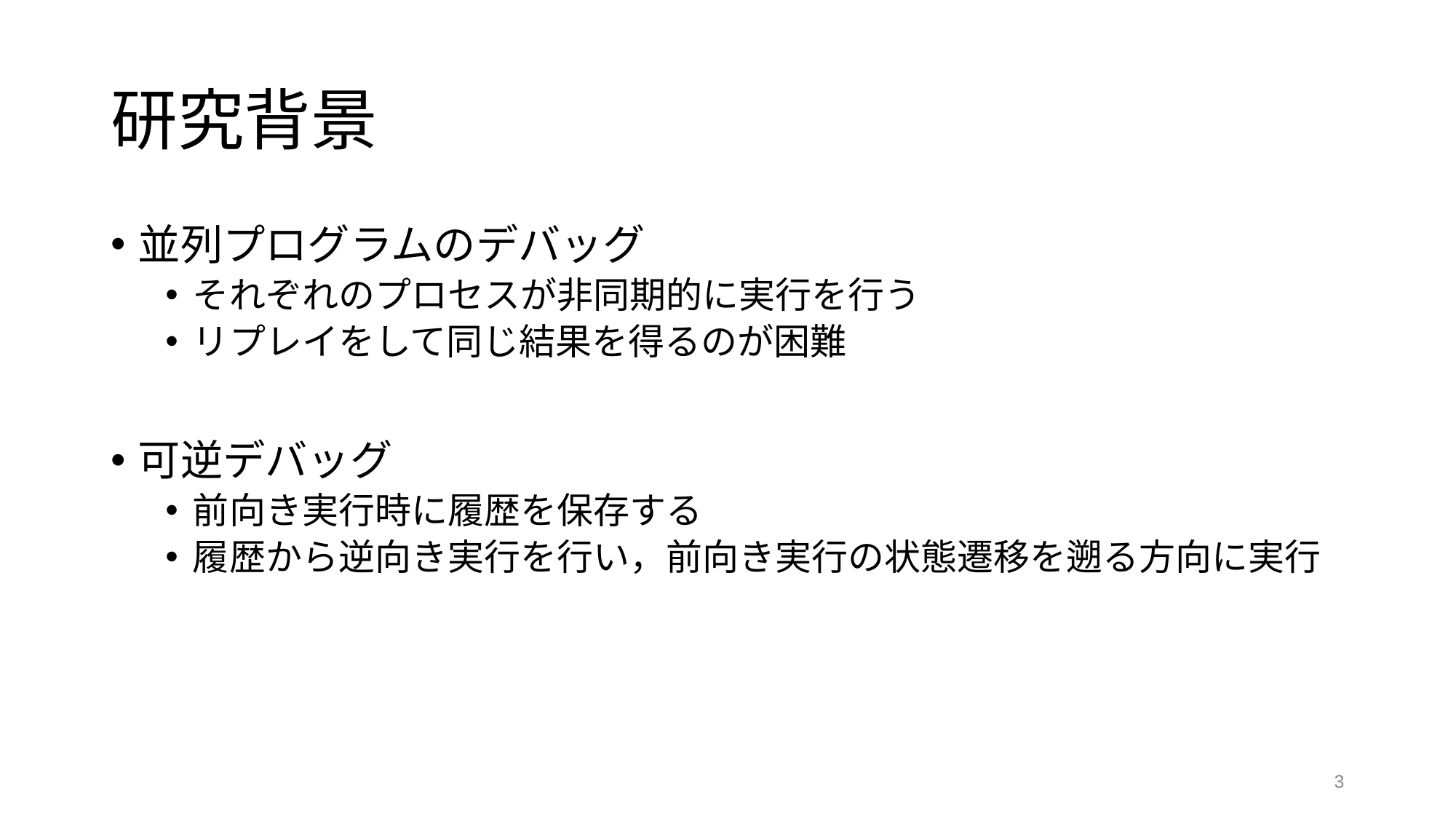

# 研究背景
並列プログラムのデバッグ
それぞれのプロセスが非同期的に実行を行う
リプレイをして同じ結果を得るのが困難

可逆デバッグ
前向き実行時に履歴を保存する
履歴から逆向き実行を行い，前向き実行の状態遷移を遡る方向に実行
3